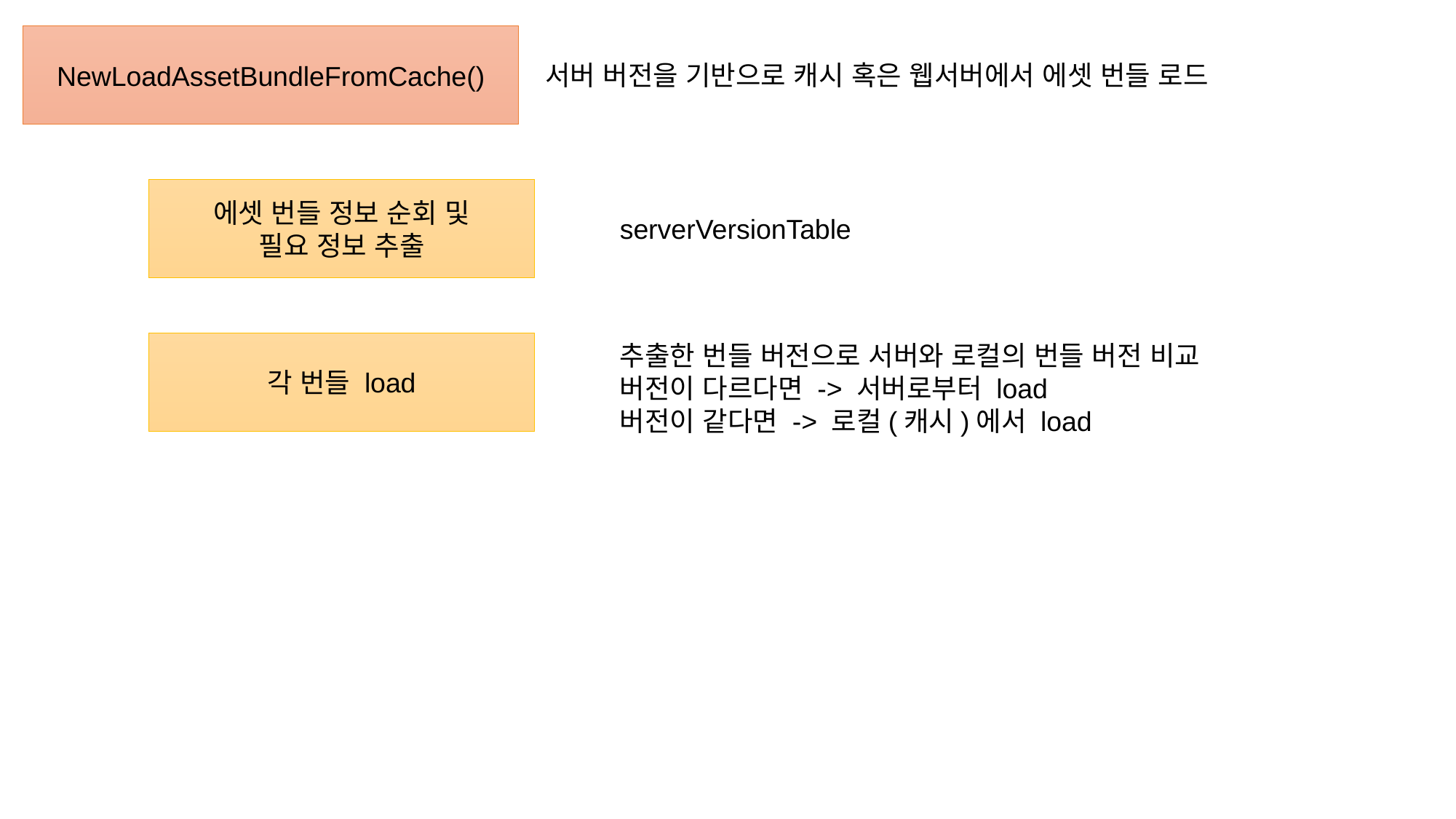

NewLoadAssetBundleFromCache()
서버 버전을 기반으로 캐시 혹은 웹서버에서 에셋 번들 로드
에셋 번들 정보 순회 및
필요 정보 추출
serverVersionTable
각 번들 load
추출한 번들 버전으로 서버와 로컬의 번들 버전 비교
버전이 다르다면 -> 서버로부터 load
버전이 같다면 -> 로컬(캐시)에서 load